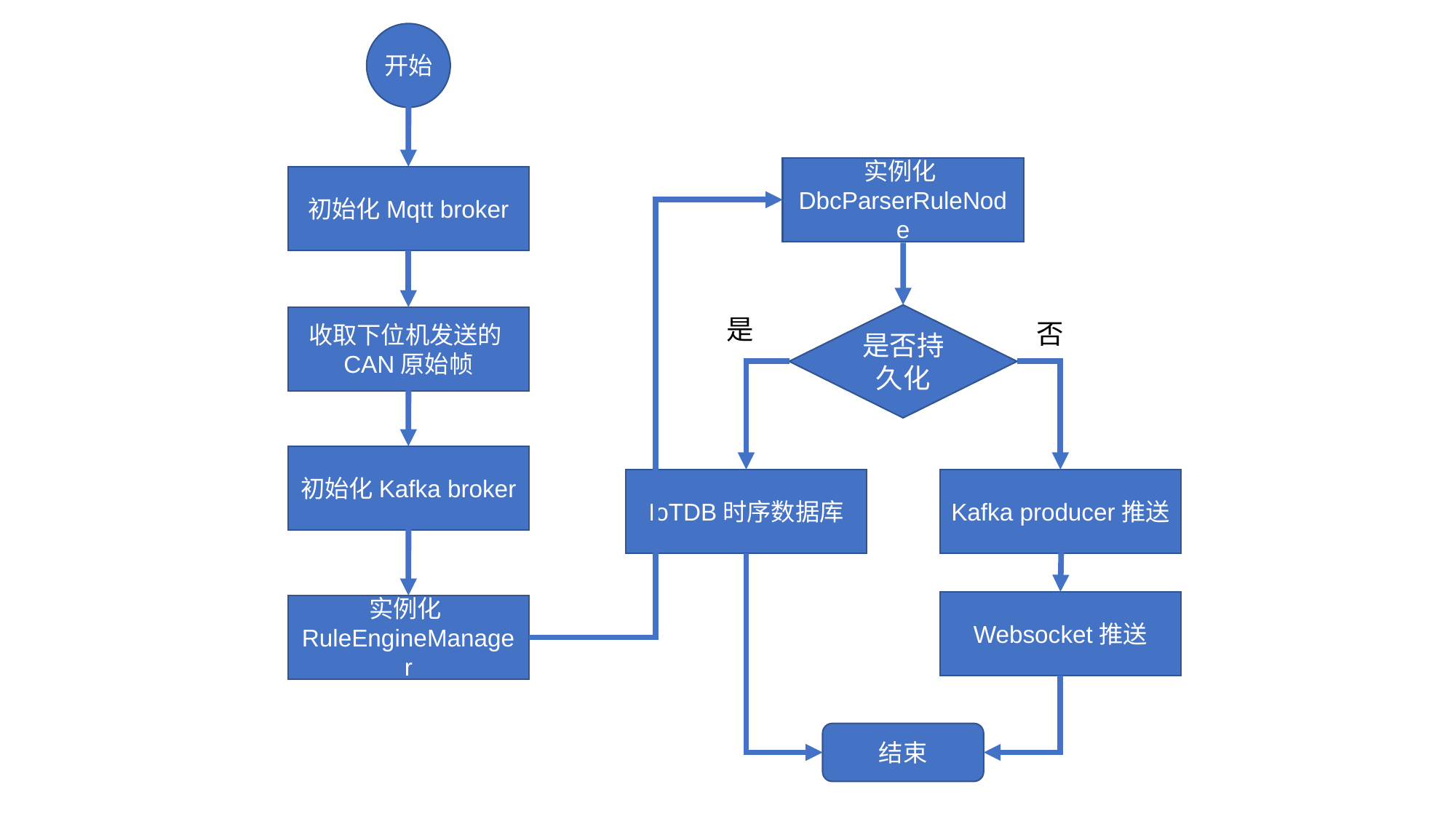

开始
实例化DbcParserRuleNode
初始化Mqtt broker
是否持久化
收取下位机发送的CAN原始帧
是
否
初始化Kafka broker
IoTDB时序数据库
Kafka producer推送
Websocket推送
实例化RuleEngineManager
结束